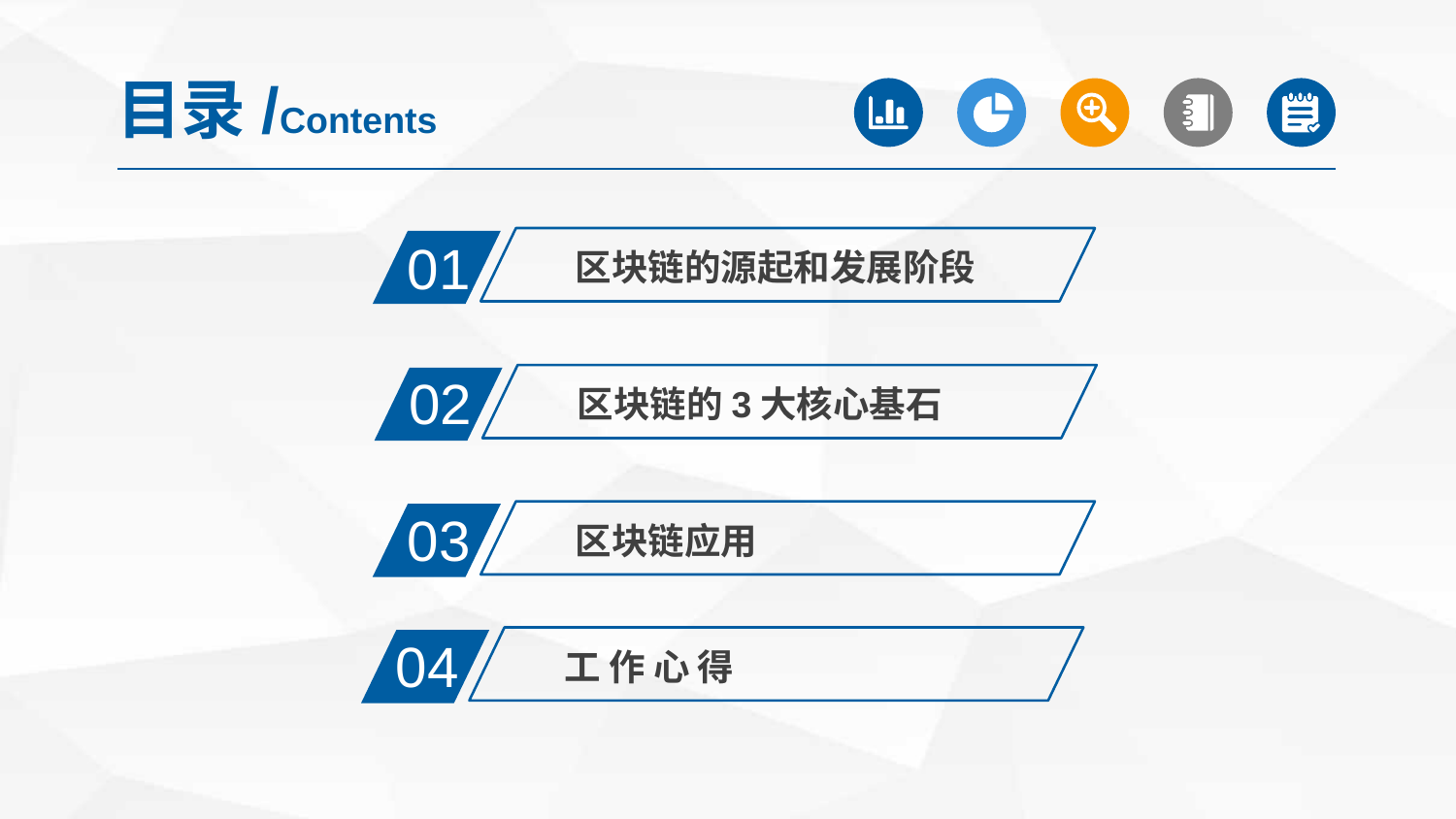

目录/Contents

01

区块链的源起和发展阶段
02

区块链的3大核心基石
03

区块链应用
04

工 作 心 得